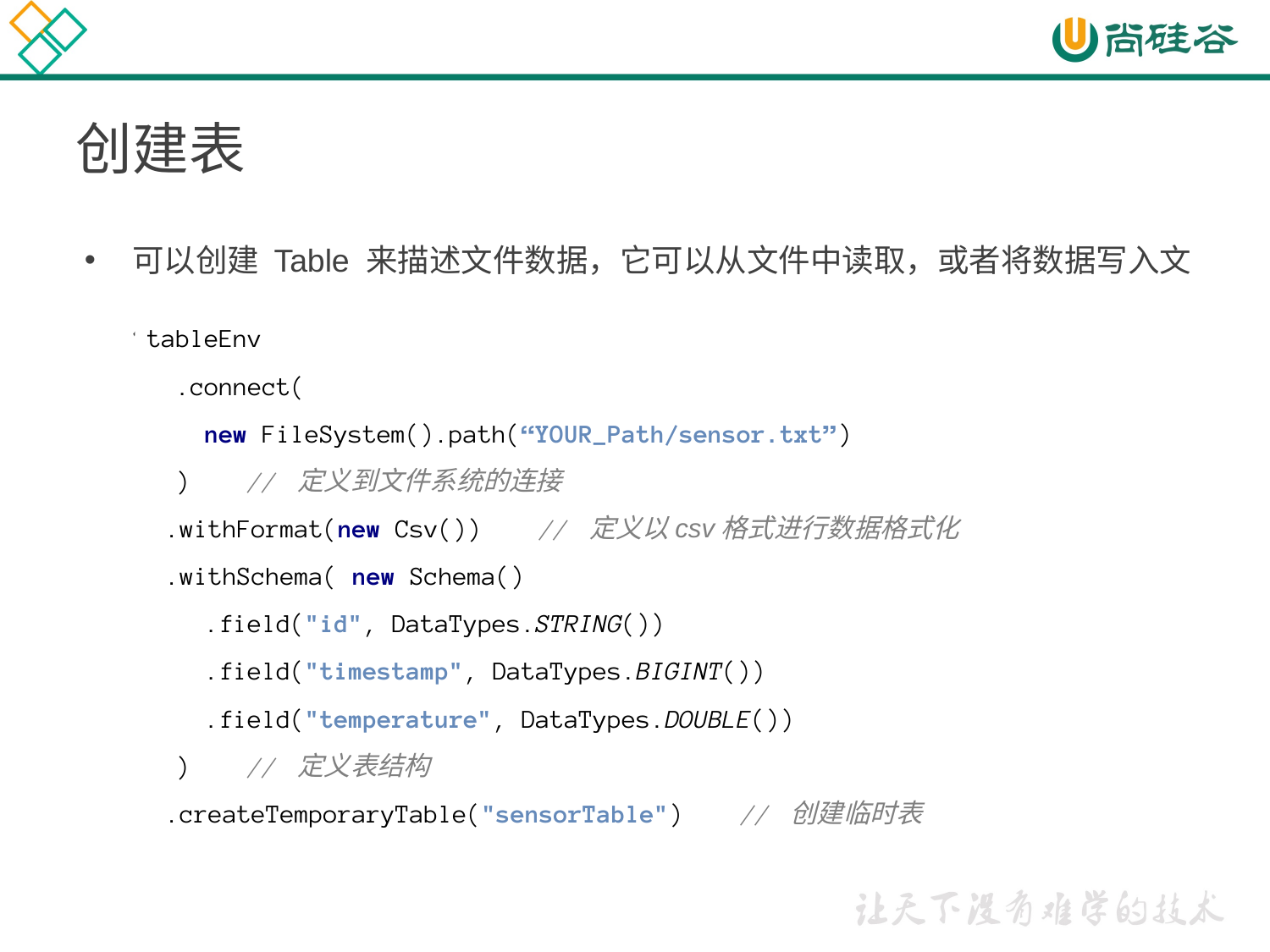

创建表
可以创建 Table 来描述文件数据，它可以从文件中读取，或者将数据写入文件
tableEnv
  .connect(
    new FileSystem().path(“YOUR_Path/sensor.txt”)
  )    // 定义到文件系统的连接
  .withFormat(new Csv())    // 定义以csv格式进行数据格式化
  .withSchema( new Schema()
    .field("id", DataTypes.STRING())
    .field("timestamp", DataTypes.BIGINT())
    .field("temperature", DataTypes.DOUBLE())
  )    // 定义表结构
  .createTemporaryTable("sensorTable")    // 创建临时表